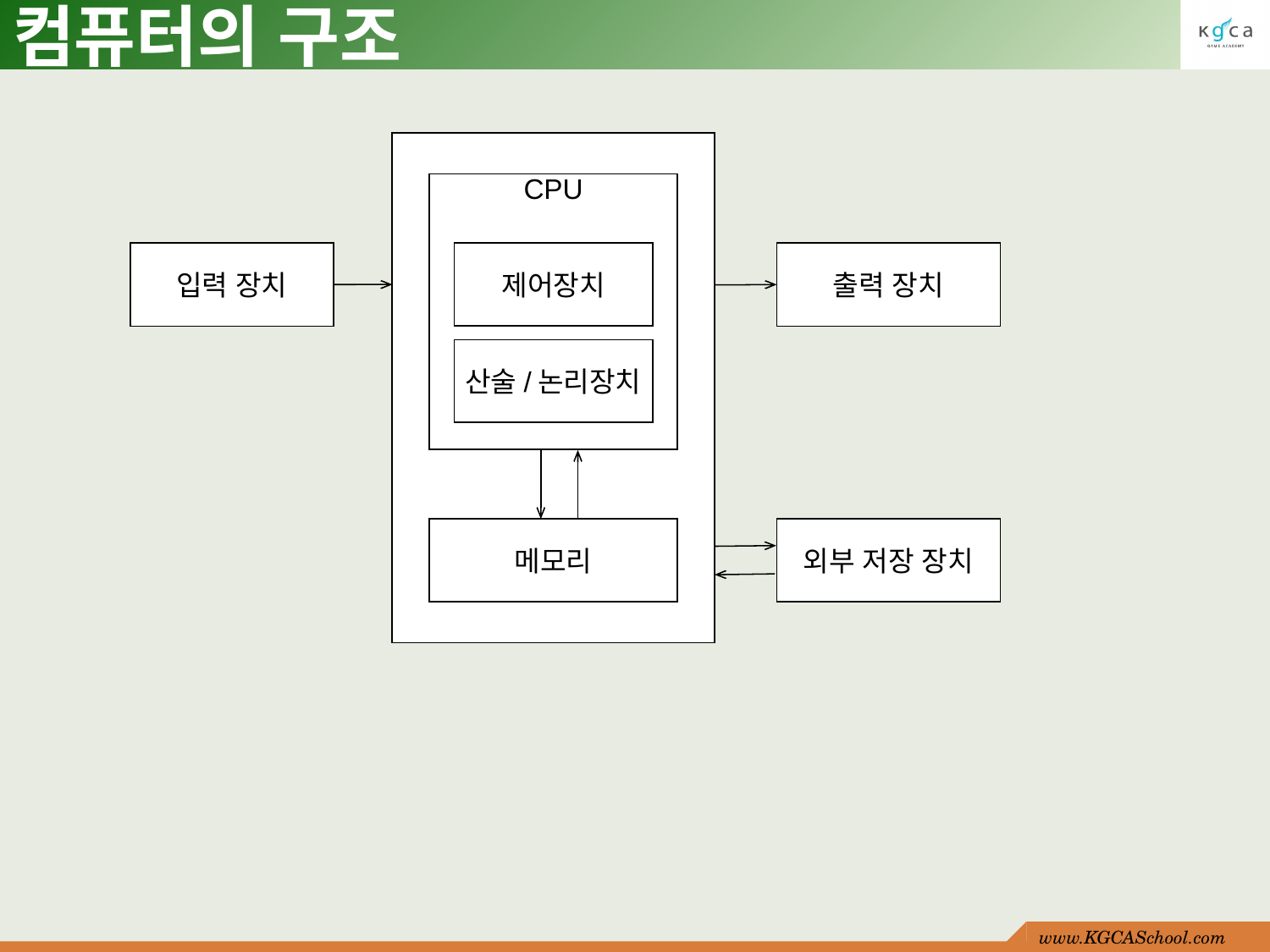

# 컴퓨터의 구조

CPU

입력 장치
제어장치
출력 장치
산술/논리장치
메모리
외부 저장 장치